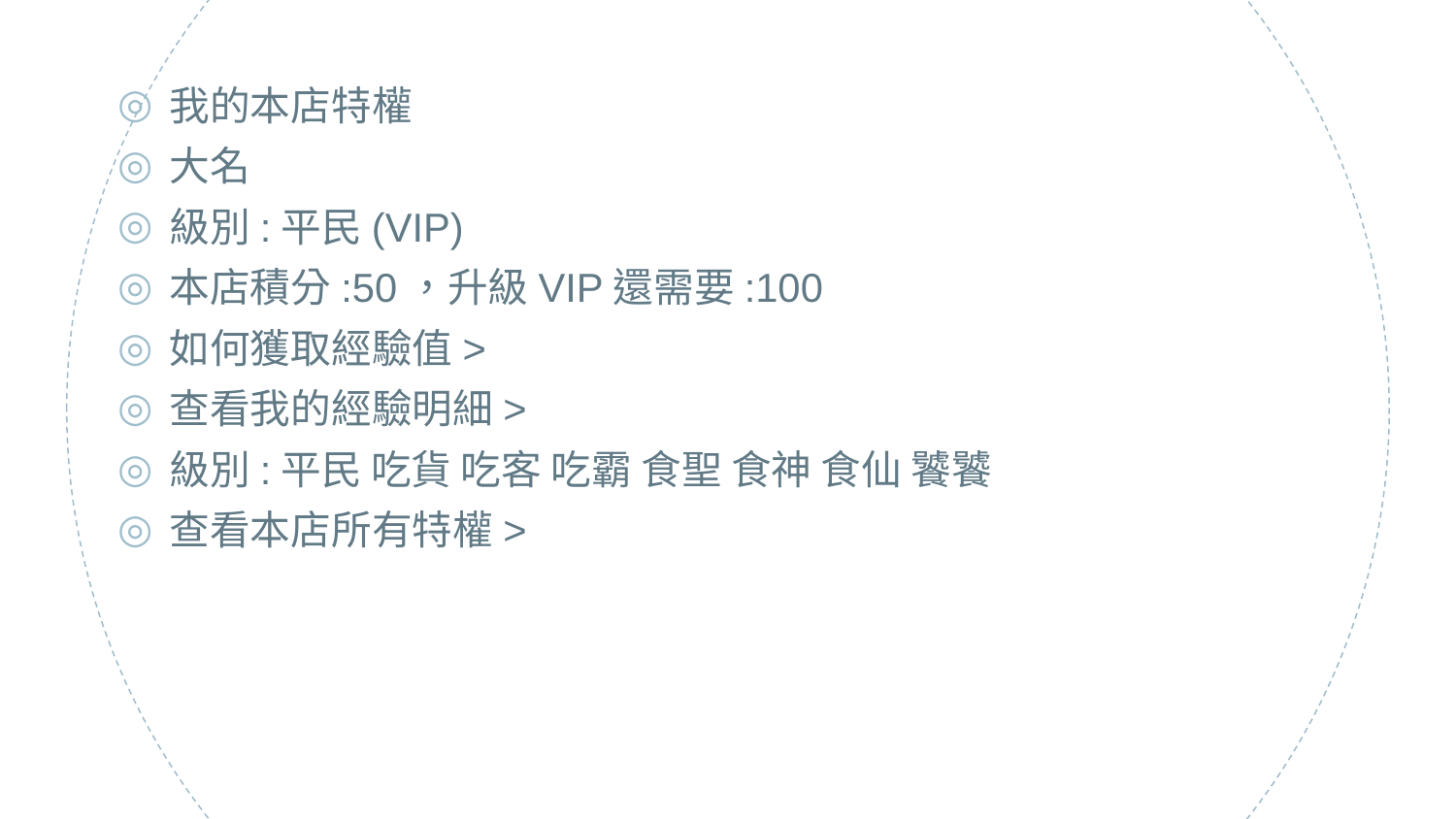

我的本店特權
大名
級別:平民(VIP)
本店積分:50，升級VIP還需要:100
如何獲取經驗值>
查看我的經驗明細>
級別:平民 吃貨 吃客 吃霸 食聖 食神 食仙 饕饕
查看本店所有特權>